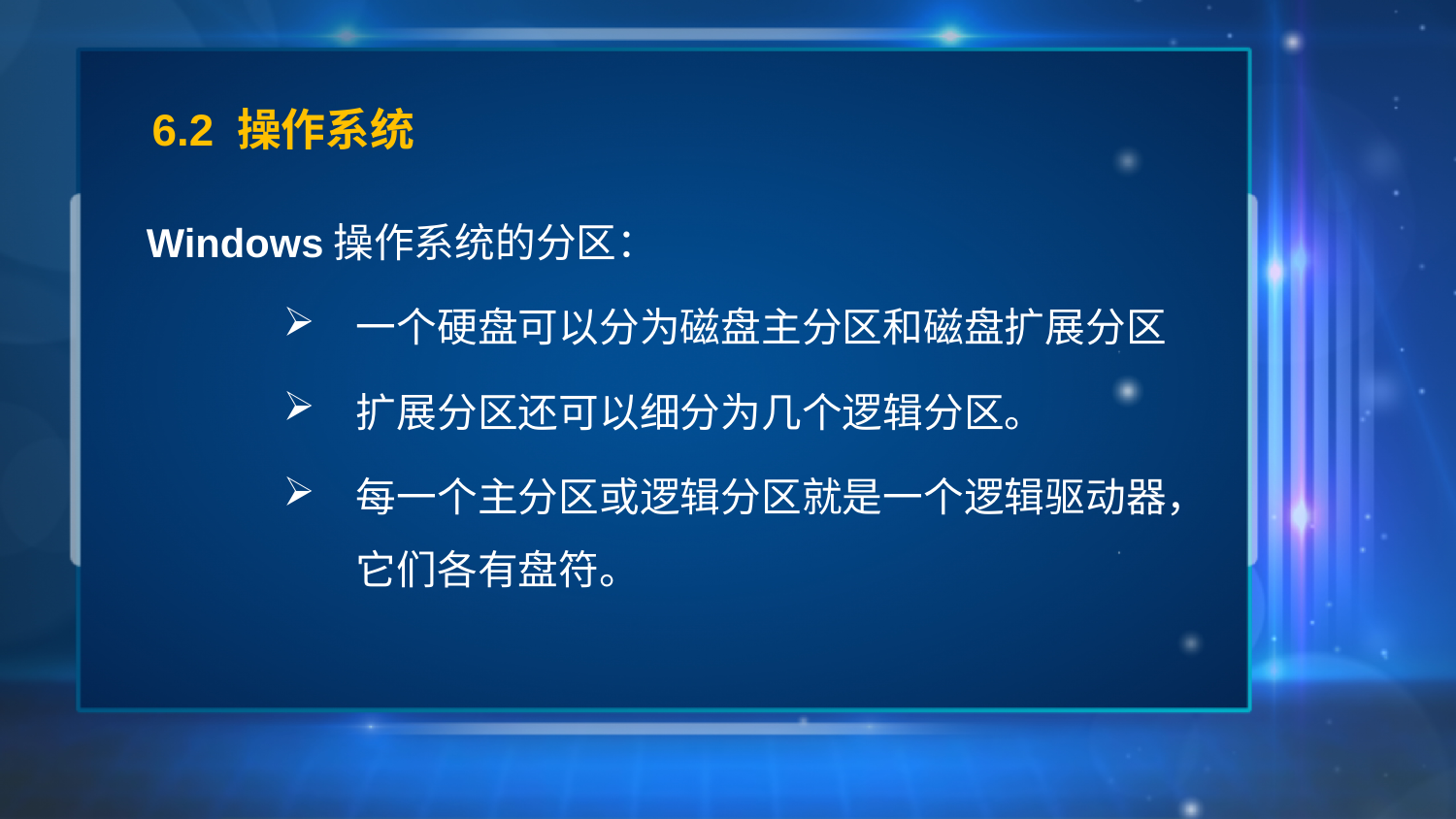

# 6.2 操作系统
Windows操作系统的分区：
一个硬盘可以分为磁盘主分区和磁盘扩展分区
扩展分区还可以细分为几个逻辑分区。
每一个主分区或逻辑分区就是一个逻辑驱动器，它们各有盘符。